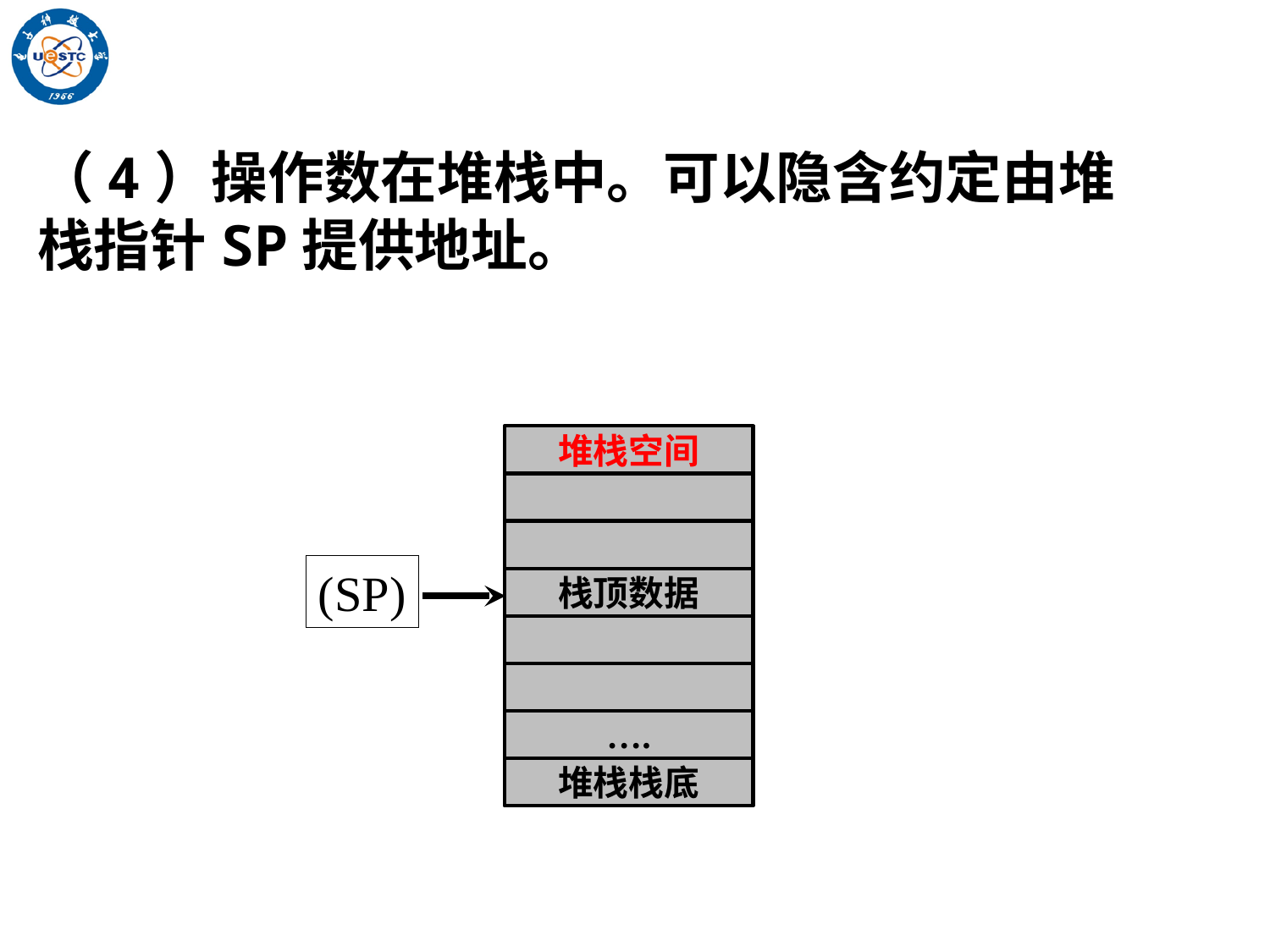

（4）操作数在堆栈中。可以隐含约定由堆栈指针SP提供地址。
堆栈空间

栈顶数据

….

堆栈栈底

(SP)